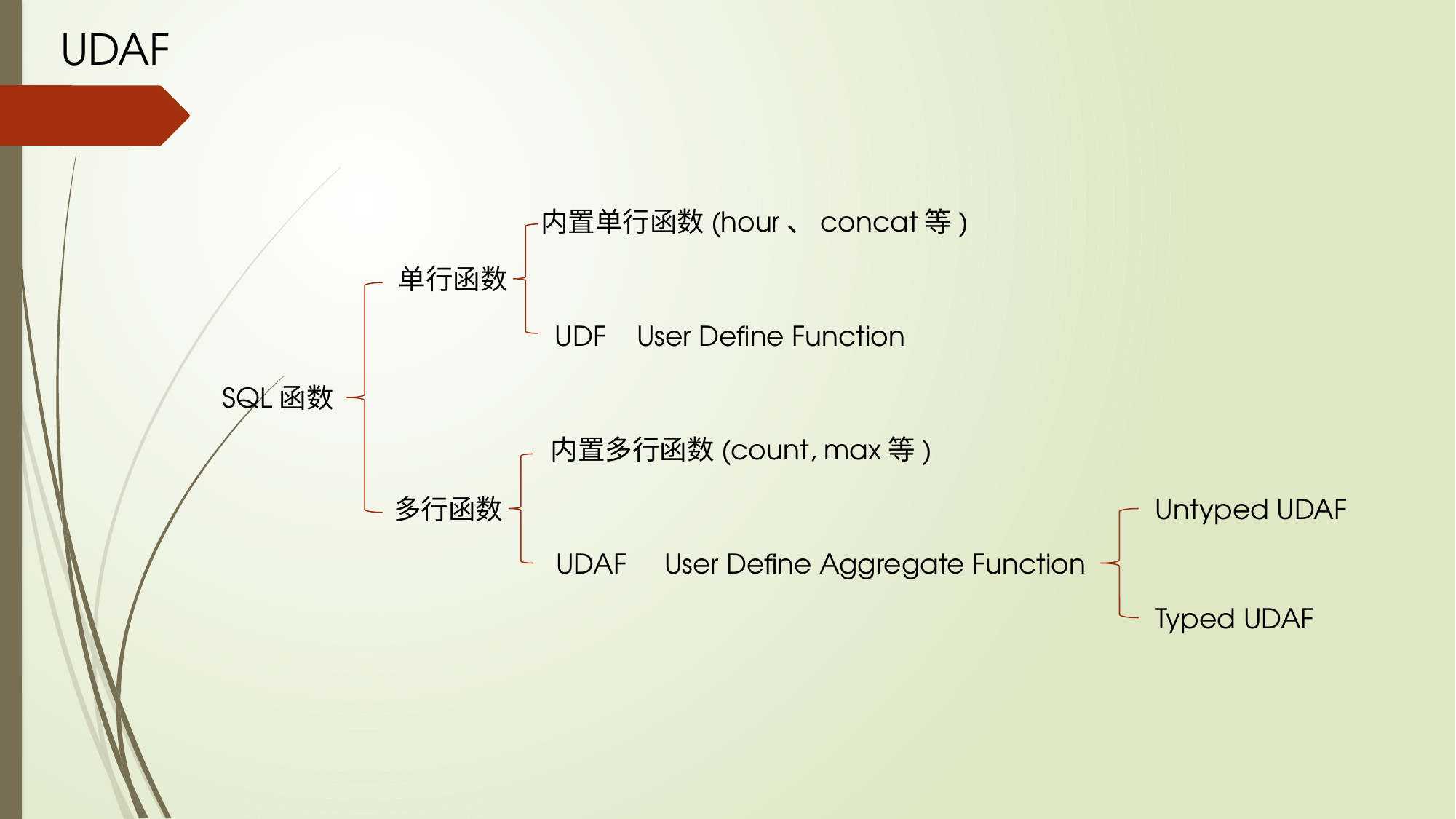

UDAF
内置单行函数(hour、concat等)

单行函数

UDF
User Define Function
SQL函数
内置多行函数(count, max等)

Untyped UDAF
多行函数

User Define Aggregate Function
UDAF
Typed UDAF